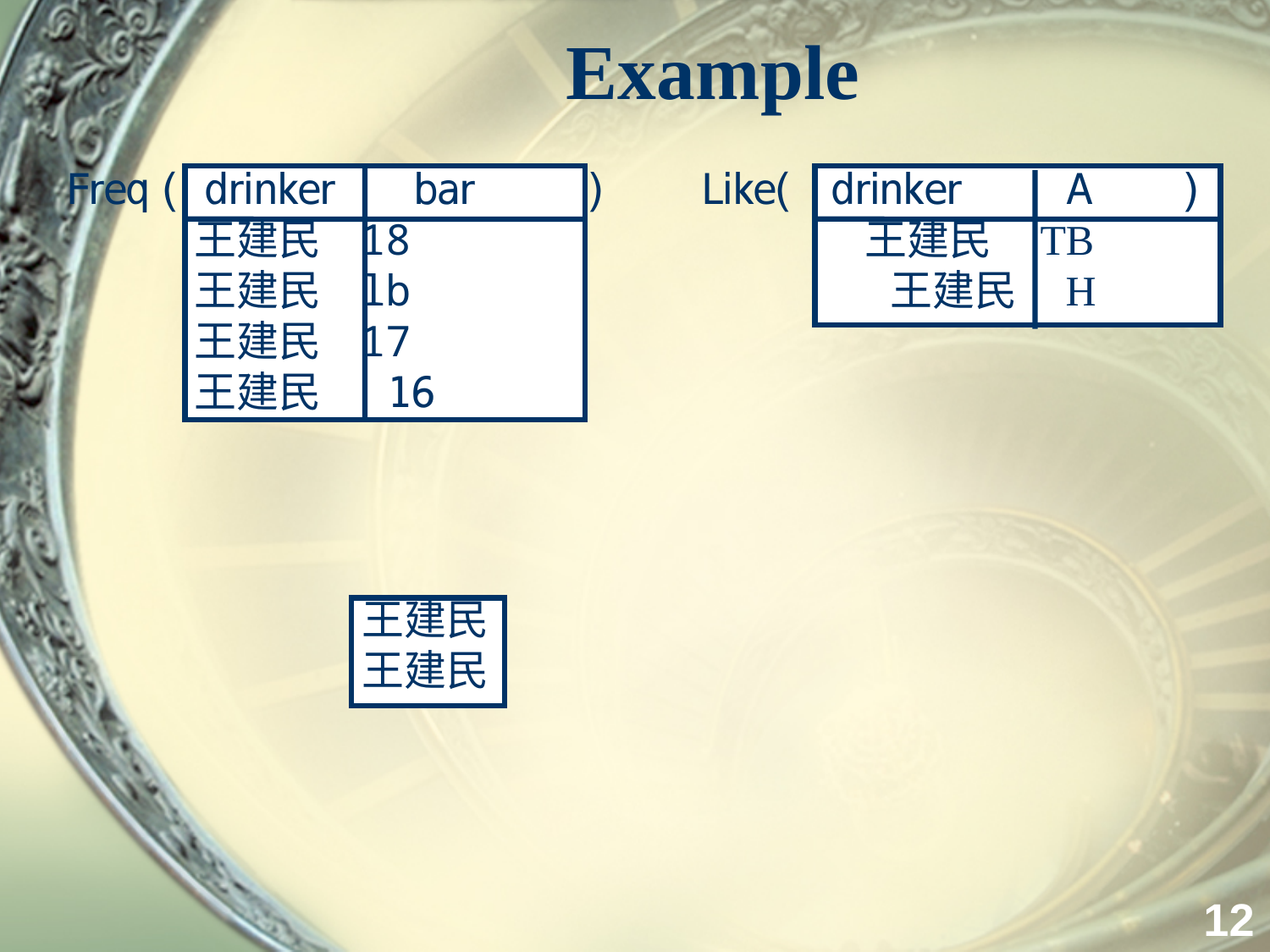

# Example
Freq (  drinker      bar	 )  	Like(   drinker        A       )
	王建民   18	       	      王建民    TB
	王建民   lb		            王建民    H
	王建民   17
	王建民      16

      	 	王建民
		王建民

12